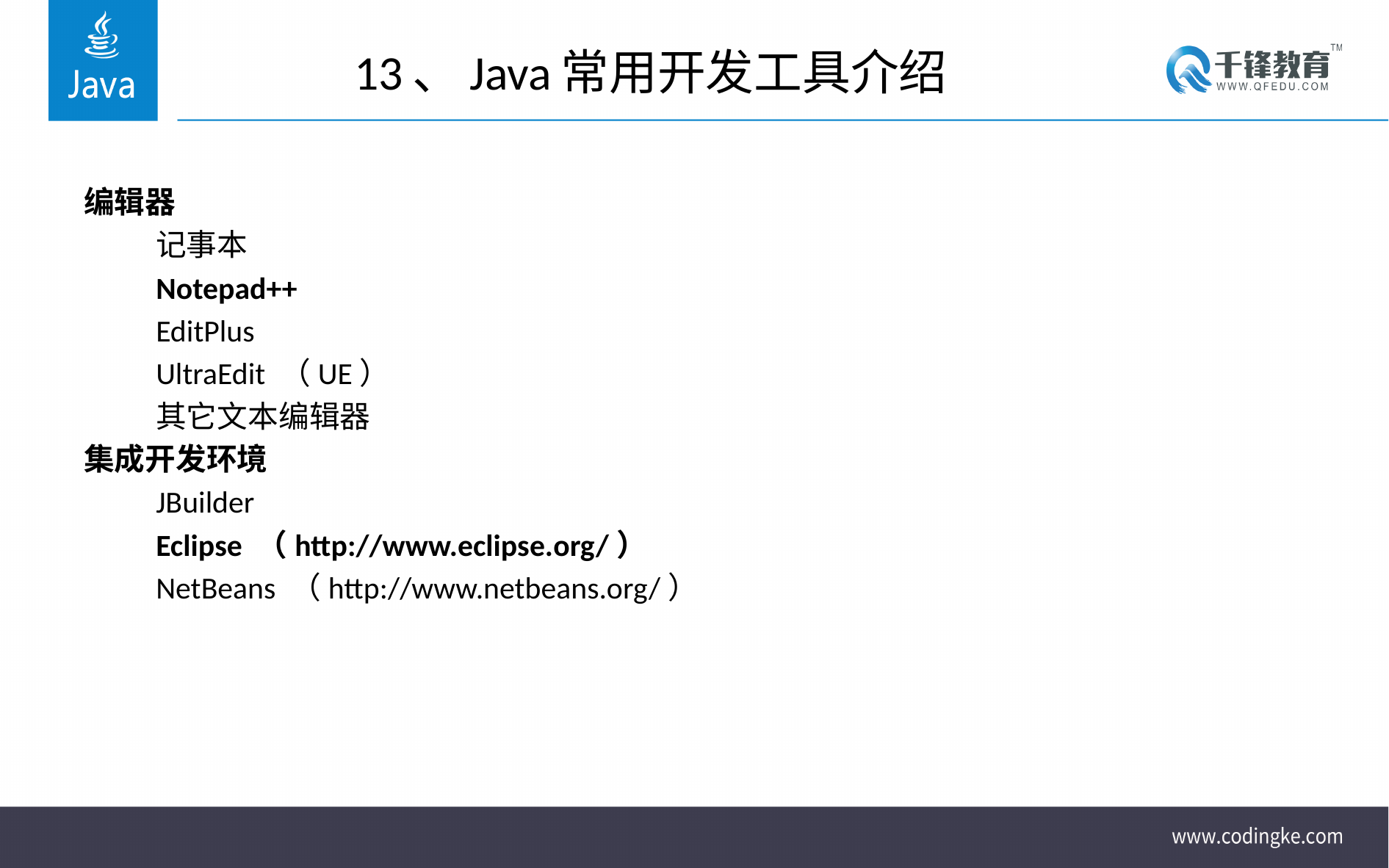

# 13、Java常用开发工具介绍
编辑器
记事本
Notepad++
EditPlus
UltraEdit （UE）
其它文本编辑器
集成开发环境
JBuilder
Eclipse （http://www.eclipse.org/）
NetBeans （http://www.netbeans.org/）